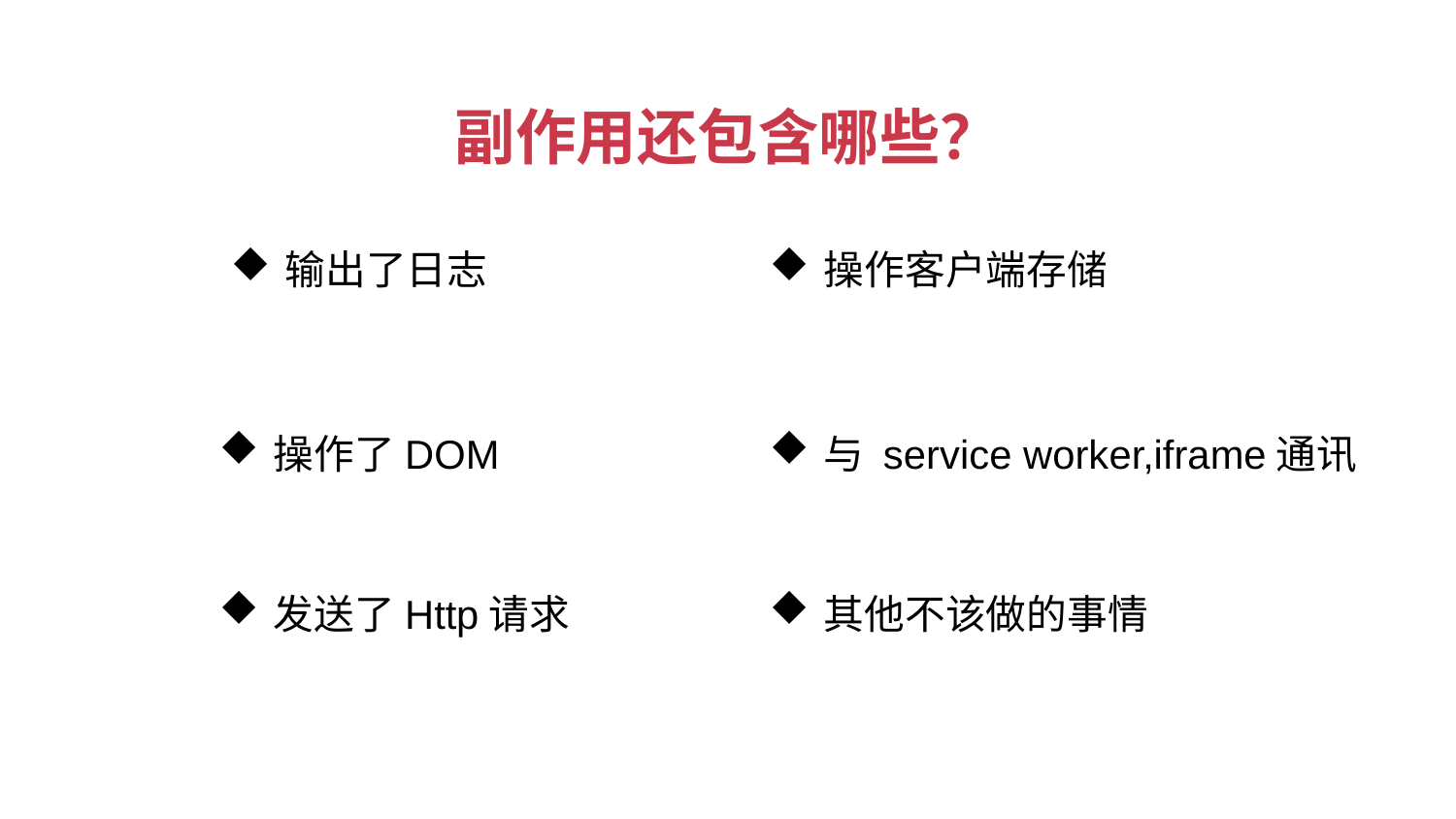

副作用还包含哪些？
输出了日志
操作客户端存储
操作了DOM
与 service worker,iframe通讯
发送了Http请求
其他不该做的事情